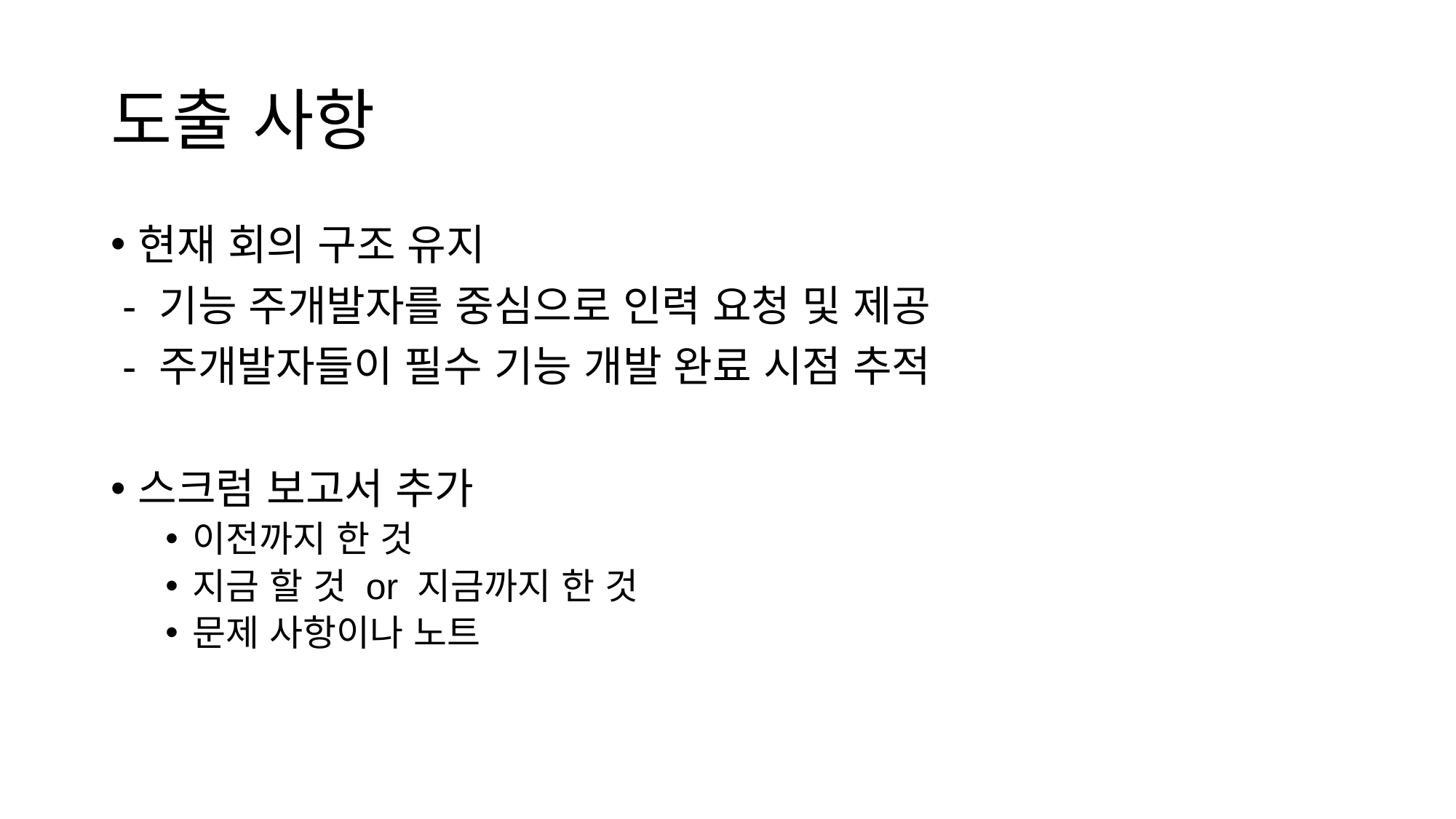

# 도출 사항
현재 회의 구조 유지
 - 기능 주개발자를 중심으로 인력 요청 및 제공
 - 주개발자들이 필수 기능 개발 완료 시점 추적

스크럼 보고서 추가
이전까지 한 것
지금 할 것 or 지금까지 한 것
문제 사항이나 노트